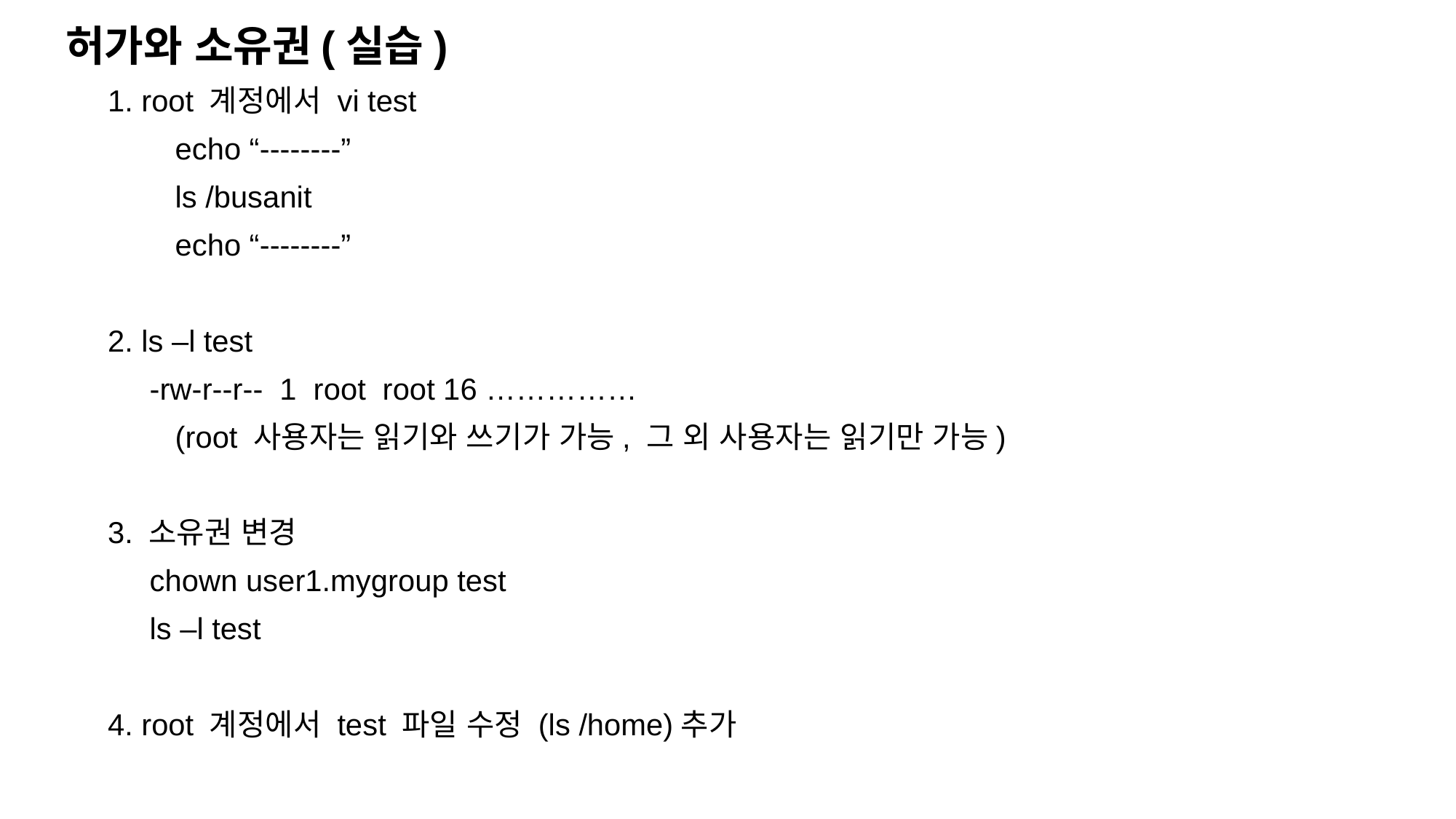

허가와 소유권(실습)
     1. root 계정에서 vi test
	echo “--------”
	ls /busanit
	echo “--------”

     2. ls –l test
          -rw-r--r--  1  root  root 16 ……………
	(root 사용자는 읽기와 쓰기가 가능, 그 외 사용자는 읽기만 가능)

     3. 소유권 변경
          chown user1.mygroup test
          ls –l test

     4. root 계정에서 test 파일 수정 (ls /home)추가